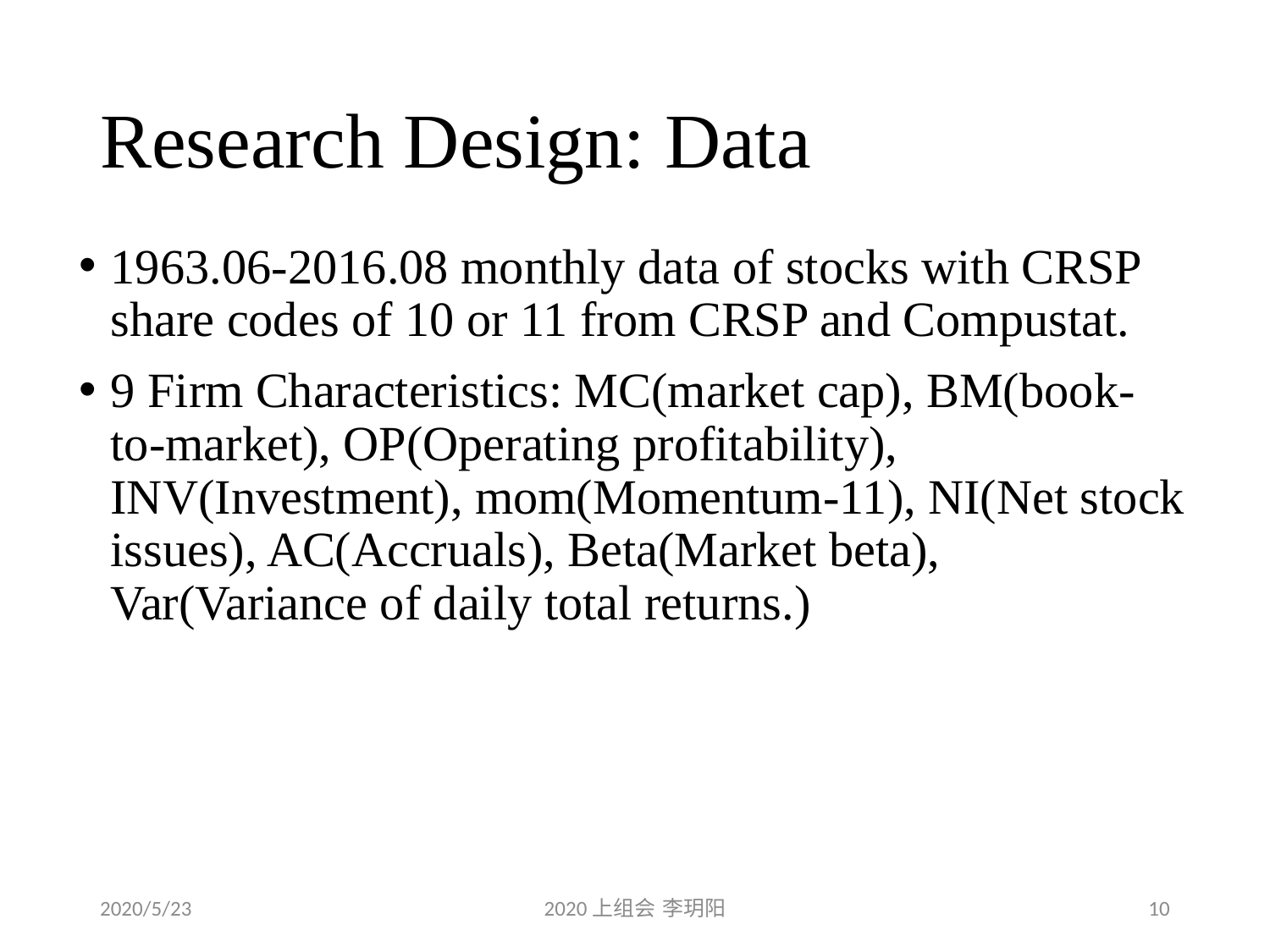

# Research Design: Data
1963.06-2016.08 monthly data of stocks with CRSP share codes of 10 or 11 from CRSP and Compustat.
9 Firm Characteristics: MC(market cap), BM(book-to-market), OP(Operating profitability), INV(Investment), mom(Momentum-11), NI(Net stock issues), AC(Accruals), Beta(Market beta), Var(Variance of daily total returns.)
2020/5/23
2020上组会 李玥阳
10